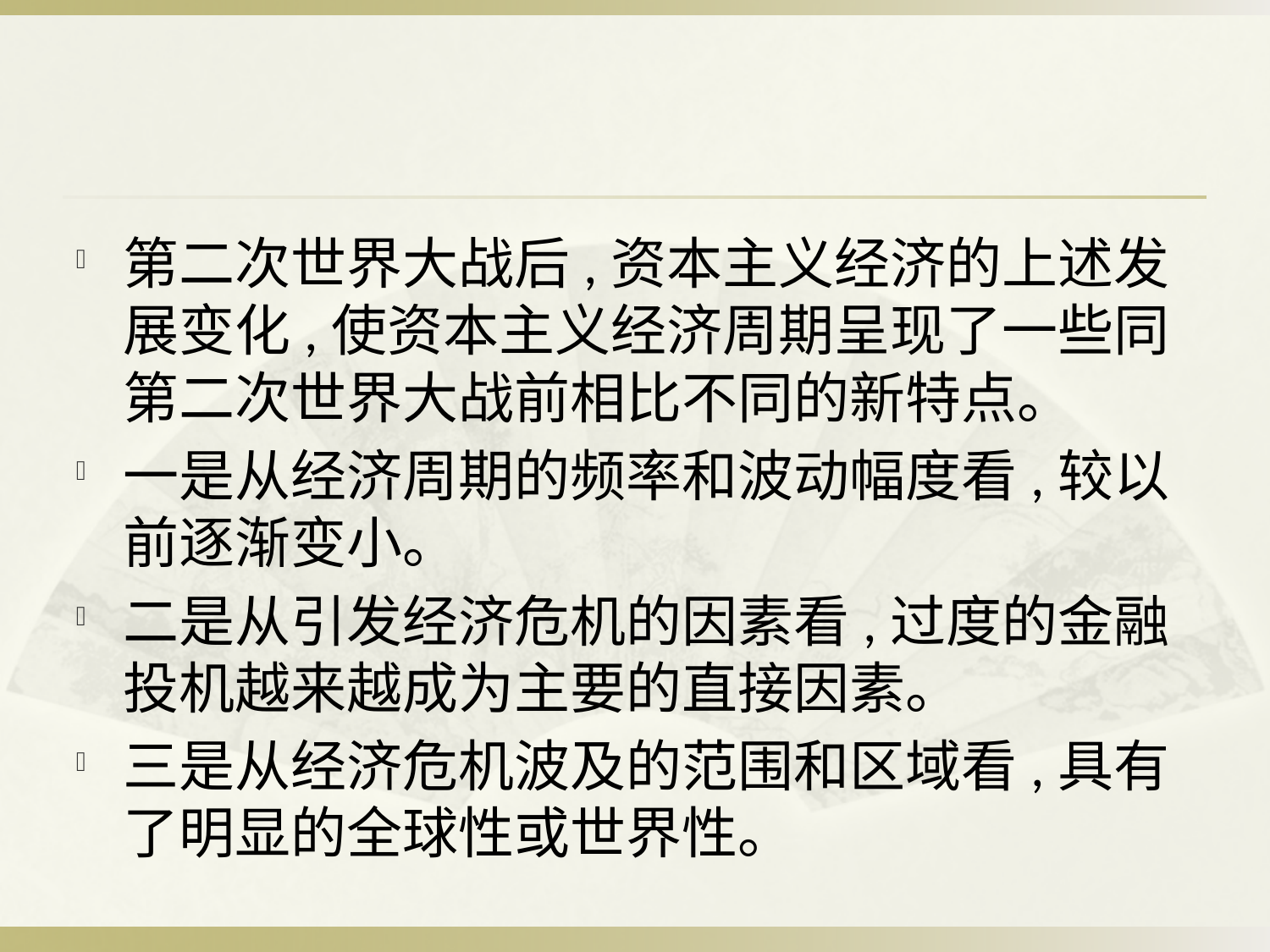

#
第二次世界大战后,资本主义经济的上述发展变化,使资本主义经济周期呈现了一些同第二次世界大战前相比不同的新特点。
一是从经济周期的频率和波动幅度看,较以前逐渐变小。
二是从引发经济危机的因素看,过度的金融投机越来越成为主要的直接因素。
三是从经济危机波及的范围和区域看,具有了明显的全球性或世界性。